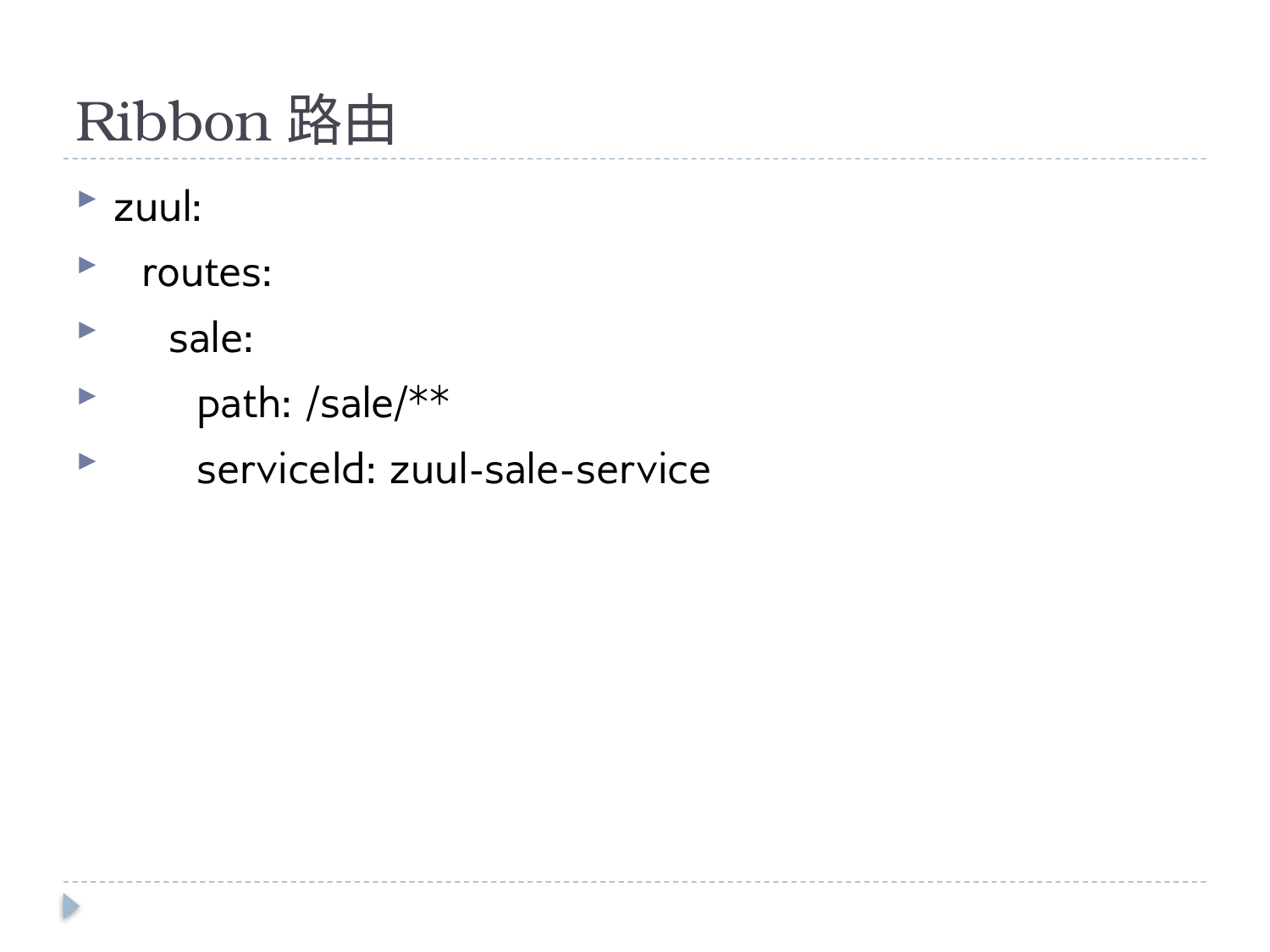

# Ribbon路由
zuul:
  routes:
    sale:
      path: /sale/**
      serviceId: zuul-sale-service